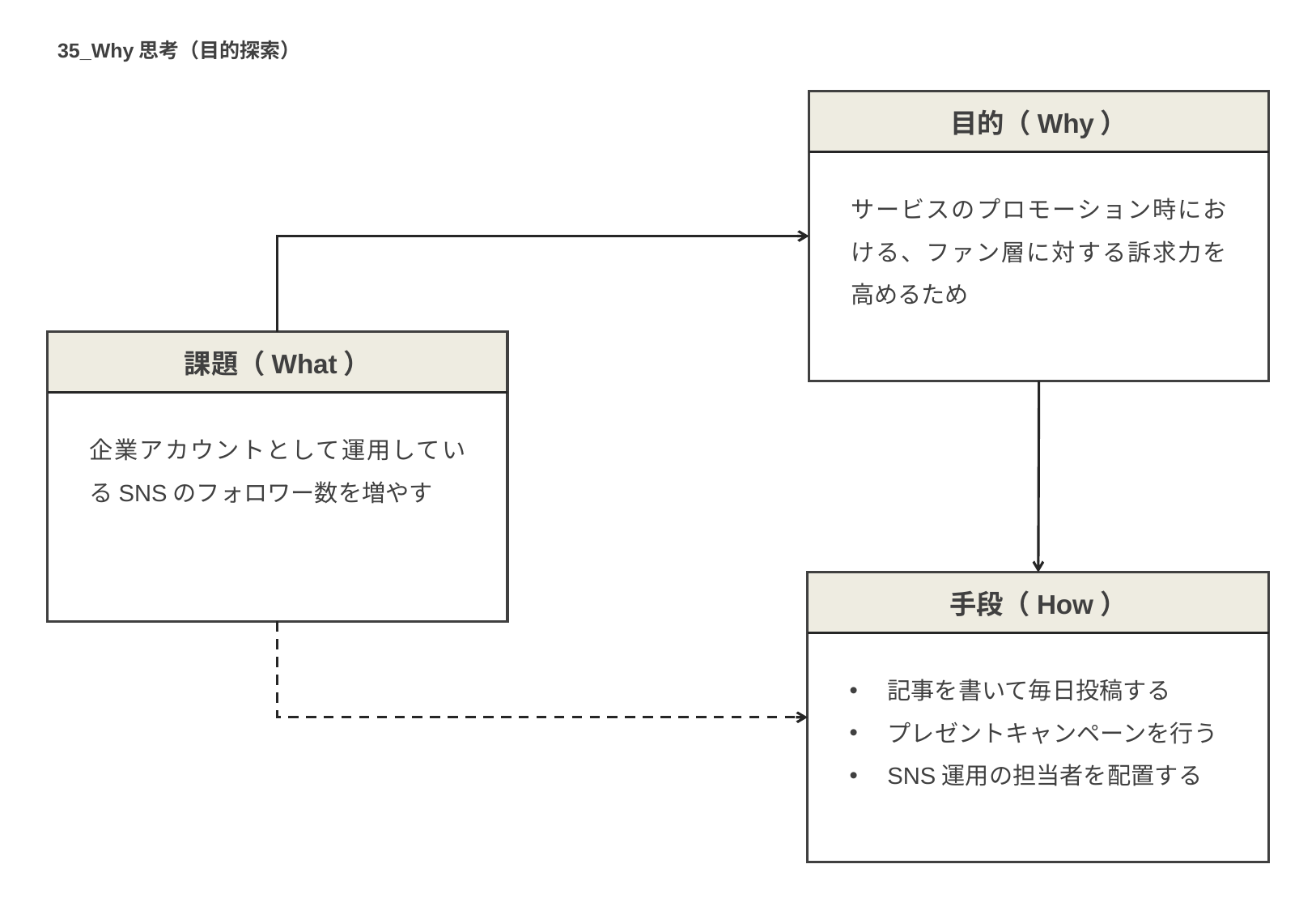

35_Why思考（目的探索）

目的（Why）
サービスのプロモーション時における、ファン層に対する訴求力を高めるため

課題（What）
企業アカウントとして運用しているSNSのフォロワー数を増やす

手段（How）
記事を書いて毎日投稿する
プレゼントキャンペーンを行う
SNS運用の担当者を配置する